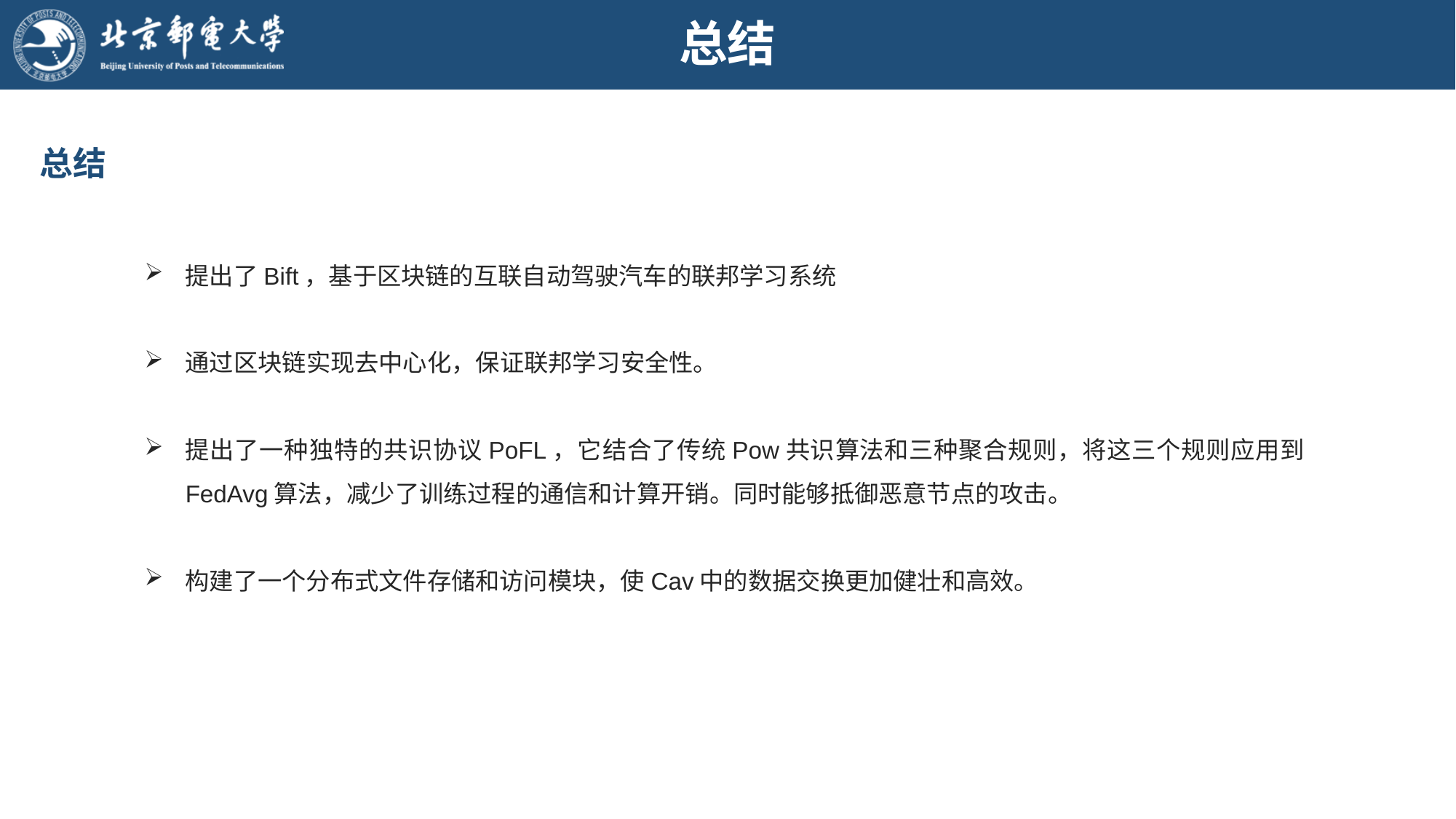

# 总结
总结
提出了Bift，基于区块链的互联自动驾驶汽车的联邦学习系统

通过区块链实现去中心化，保证联邦学习安全性。

提出了一种独特的共识协议PoFL，它结合了传统Pow共识算法和三种聚合规则，将这三个规则应用到FedAvg算法，减少了训练过程的通信和计算开销。同时能够抵御恶意节点的攻击。

构建了一个分布式文件存储和访问模块，使Cav中的数据交换更加健壮和高效。